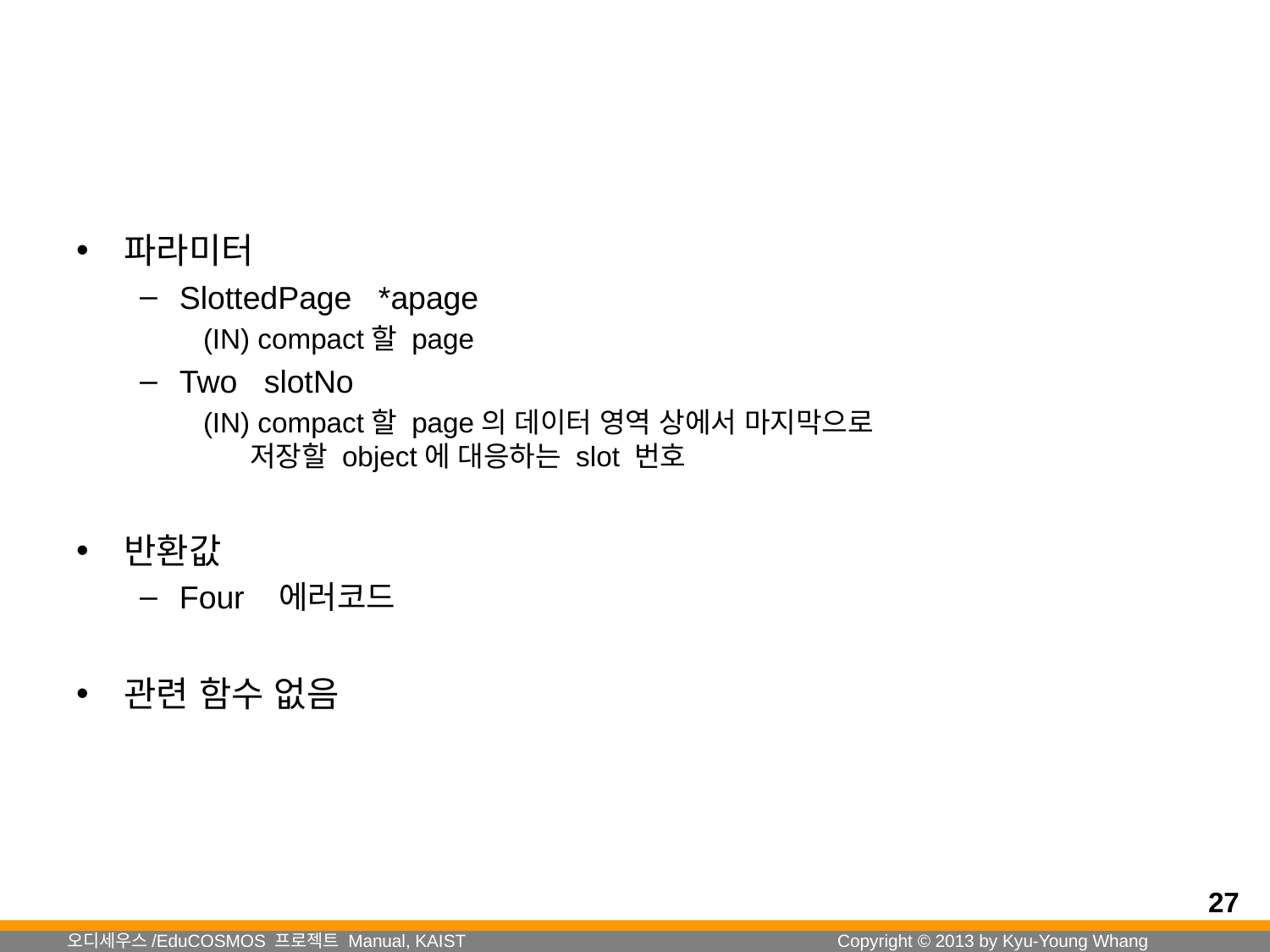

#
파라미터
SlottedPage   *apage
(IN) compact할 page
Two   slotNo
(IN) compact할 page의 데이터 영역 상에서 마지막으로
      저장할 object에 대응하는 slot 번호

반환값
Four   에러코드

관련 함수 없음